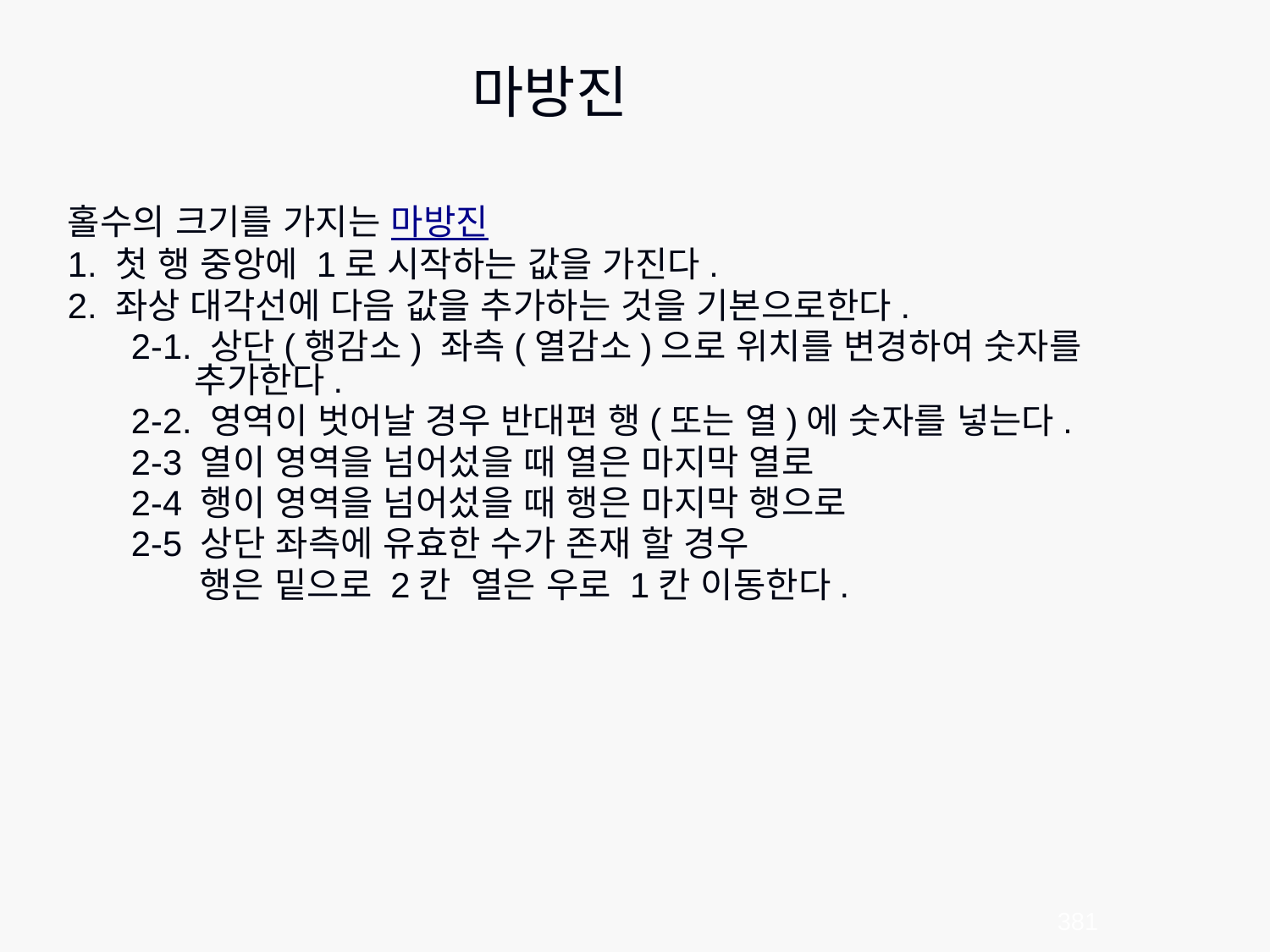

# 마방진
홀수의 크기를 가지는 마방진
1. 첫 행 중앙에 1로 시작하는 값을 가진다.
2. 좌상 대각선에 다음 값을 추가하는 것을 기본으로한다.
2-1. 상단(행감소) 좌측(열감소)으로 위치를 변경하여 숫자를 추가한다.
2-2. 영역이 벗어날 경우 반대편 행(또는 열)에 숫자를 넣는다.
2-3 열이 영역을 넘어섰을 때 열은 마지막 열로
2-4 행이 영역을 넘어섰을 때 행은 마지막 행으로
2-5 상단 좌측에 유효한 수가 존재 할 경우
      행은 밑으로 2칸  열은 우로 1칸 이동한다.
381